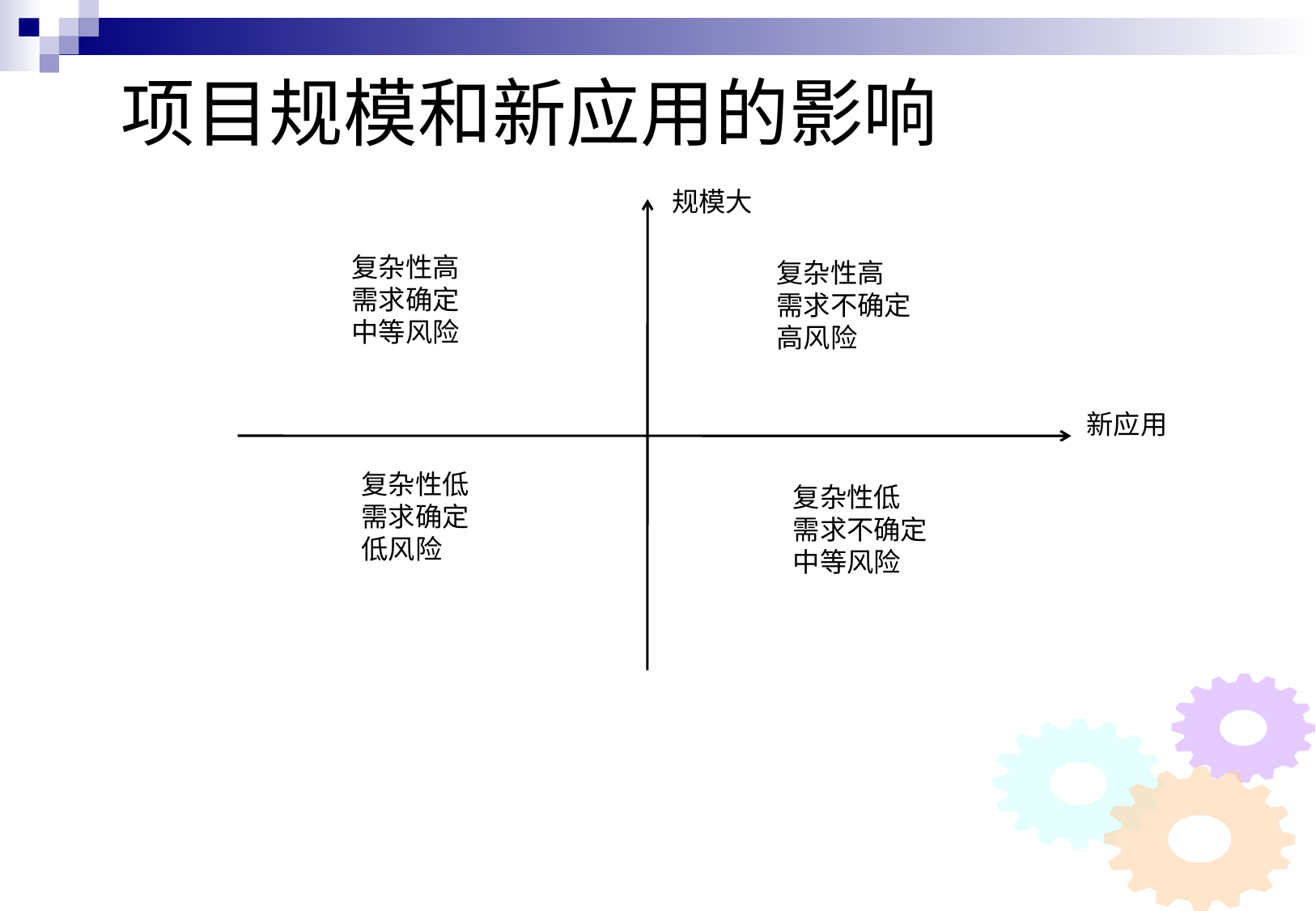

# 项目规模和新应用的影响

规模大

复杂性高
需求确定
中等风险
复杂性高
需求不确定
高风险
新应用

复杂性低
需求确定
低风险
复杂性低
需求不确定
中等风险